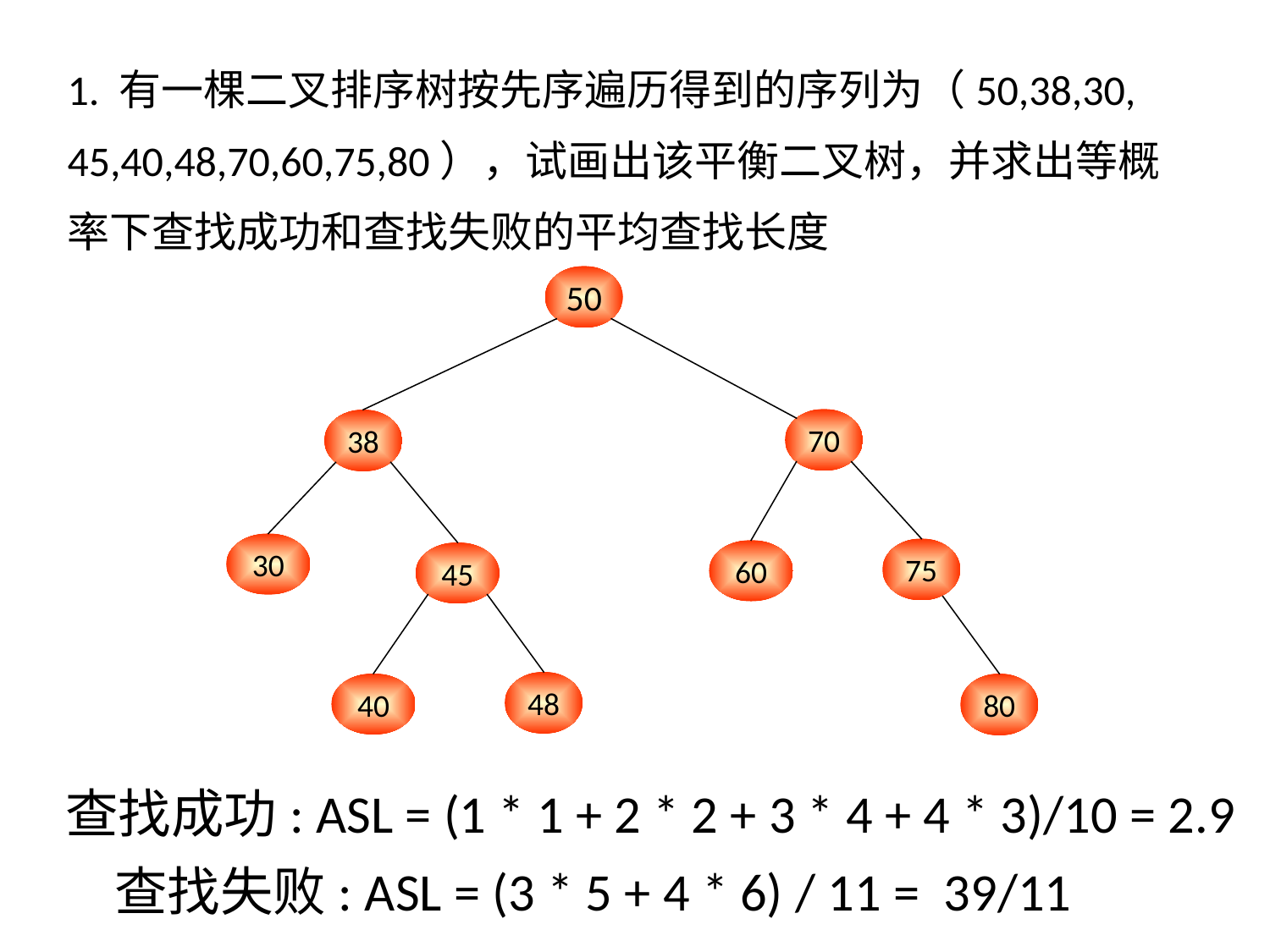

1. 有一棵二叉排序树按先序遍历得到的序列为（50,38,30,
45,40,48,70,60,75,80），试画出该平衡二叉树，并求出等概率下查找成功和查找失败的平均查找长度
50
70
38
30
75
60
45
48
40
80
查找成功: ASL = (1 * 1 + 2 * 2 + 3 * 4 + 4 * 3)/10 = 2.9
查找失败: ASL = (3 * 5 + 4 * 6) / 11 =  39/11